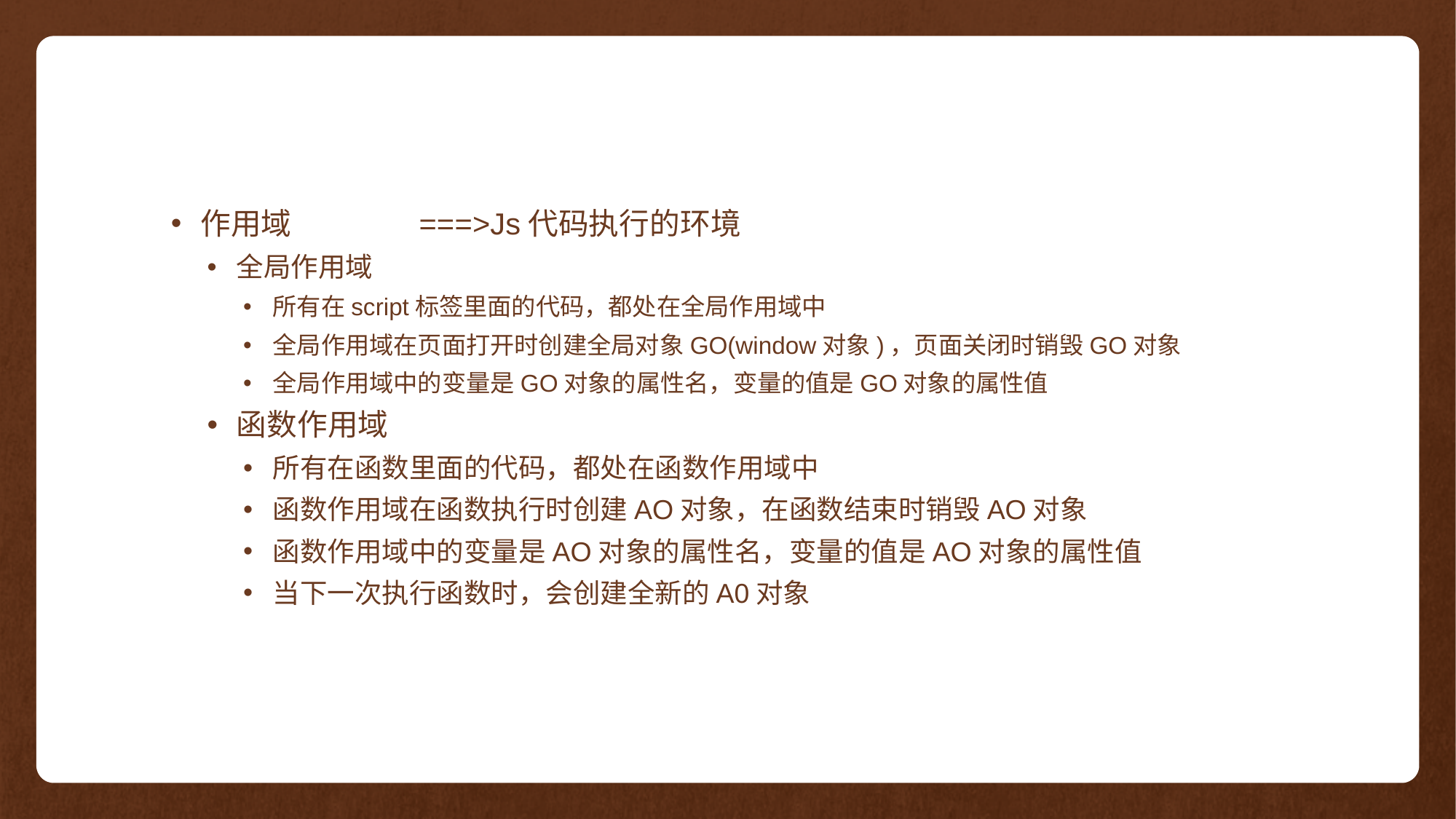

作用域		===>Js代码执行的环境
全局作用域
所有在script标签里面的代码，都处在全局作用域中
全局作用域在页面打开时创建全局对象GO(window对象)，页面关闭时销毁GO对象
全局作用域中的变量是GO对象的属性名，变量的值是GO对象的属性值
函数作用域
所有在函数里面的代码，都处在函数作用域中
函数作用域在函数执行时创建AO对象，在函数结束时销毁AO对象
函数作用域中的变量是AO对象的属性名，变量的值是AO对象的属性值
当下一次执行函数时，会创建全新的A0对象